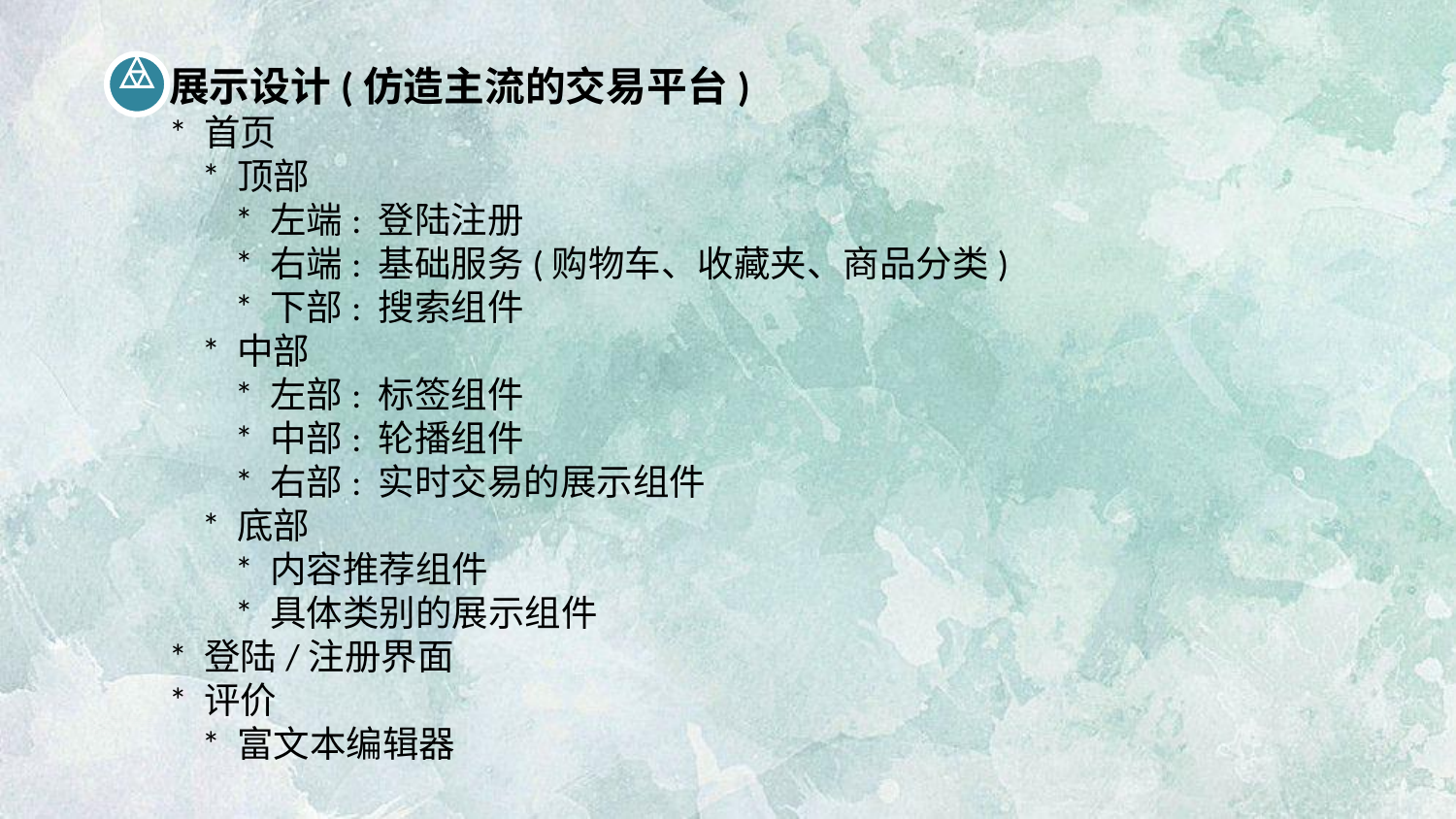

展示设计(仿造主流的交易平台)
* 首页
    * 顶部
        * 左端: 登陆注册
        * 右端: 基础服务(购物车、收藏夹、商品分类)
        * 下部: 搜索组件
    * 中部
        * 左部: 标签组件
        * 中部: 轮播组件
        * 右部: 实时交易的展示组件
    * 底部
        * 内容推荐组件
        * 具体类别的展示组件
* 登陆/注册界面
* 评价
    * 富文本编辑器

PPT模板下载：www.1ppt.com/moban/     行业PPT模板：www.1ppt.com/hangye/
节日PPT模板：www.1ppt.com/jieri/           PPT素材下载：www.1ppt.com/sucai/
PPT背景图片：www.1ppt.com/beijing/      PPT图表下载：www.1ppt.com/tubiao/
优秀PPT下载：www.1ppt.com/xiazai/        PPT教程： www.1ppt.com/powerpoint/
Word教程： www.1ppt.com/word/              Excel教程：www.1ppt.com/excel/
资料下载：www.1ppt.com/ziliao/                PPT课件下载：www.1ppt.com/kejian/
范文下载：www.1ppt.com/fanwen/             试卷下载：www.1ppt.com/shiti/
教案下载：www.1ppt.com/jiaoan/
字体下载：www.1ppt.com/ziti/